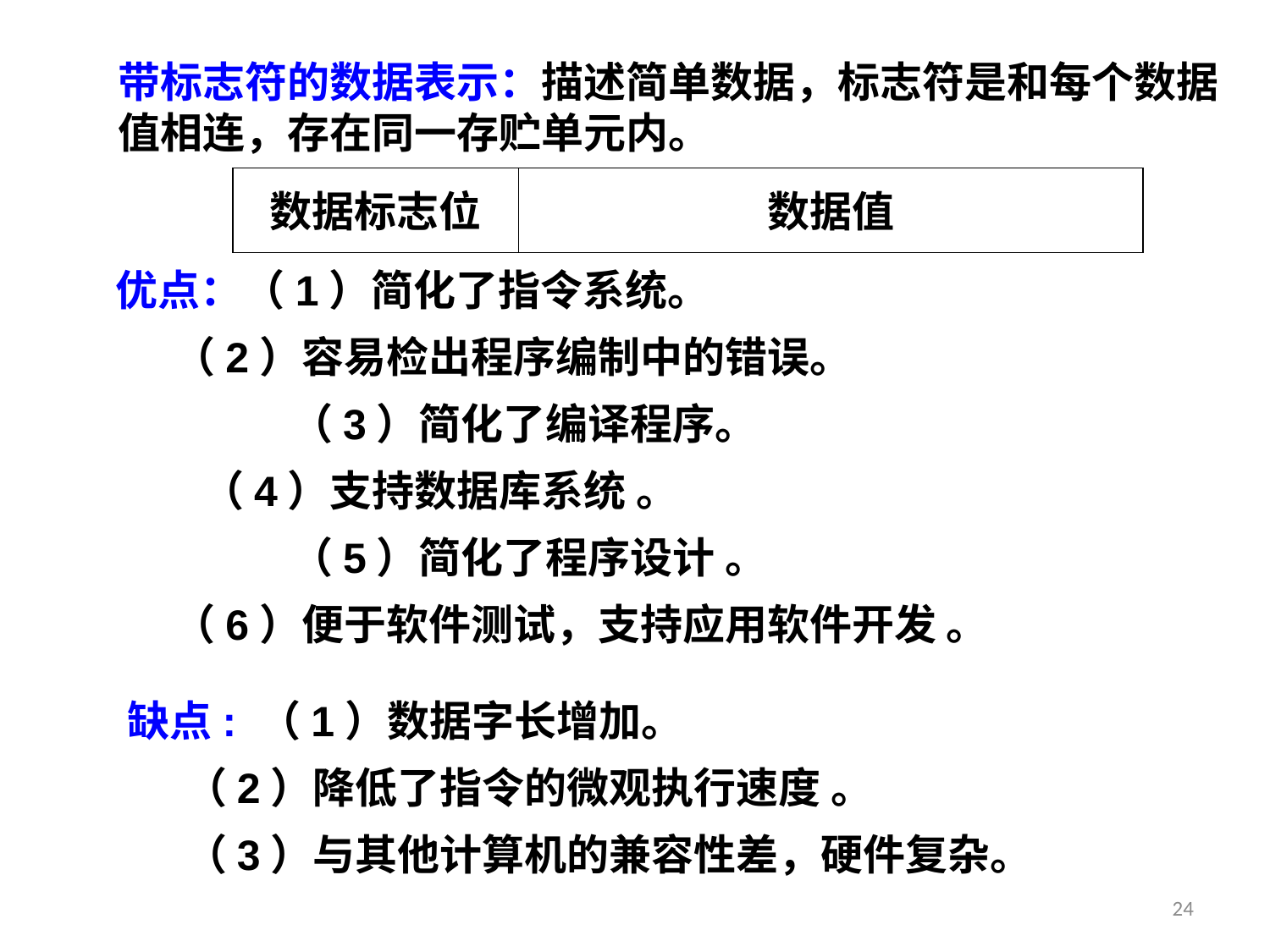

带标志符的数据表示：描述简单数据，标志符是和每个数据值相连，存在同一存贮单元内。
数据标志位
数据值
  优点：（1）简化了指令系统。
        （2）容易检出程序编制中的错误。
		  （3）简化了编译程序。
	      （4）支持数据库系统 。
		  （5）简化了程序设计 。
        （6）便于软件测试，支持应用软件开发 。
 缺点: （1）数据字长增加。
       （2）降低了指令的微观执行速度 。
       （3）与其他计算机的兼容性差，硬件复杂。
24